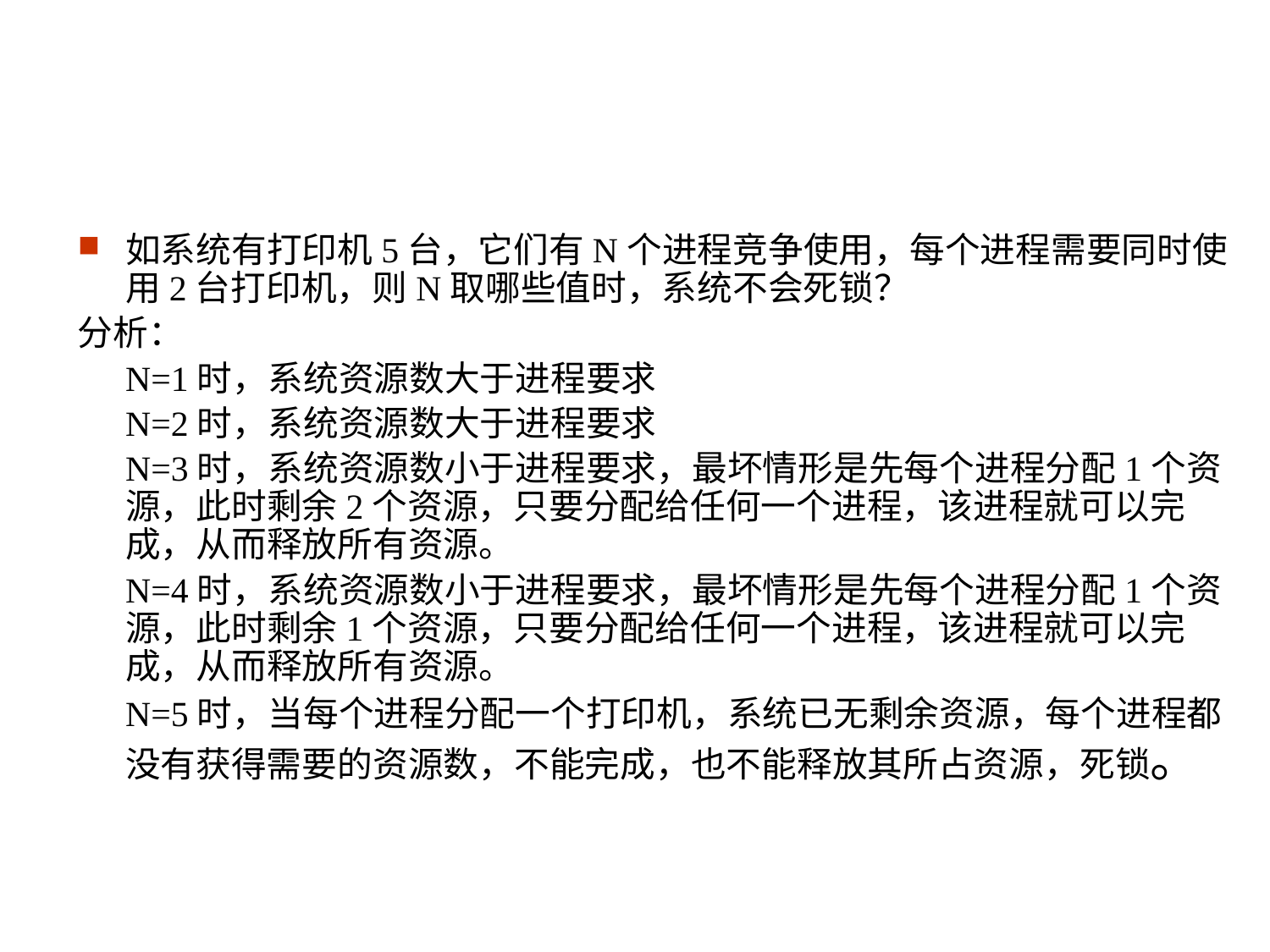

#
如系统有打印机5台，它们有N个进程竞争使用，每个进程需要同时使用2台打印机，则N取哪些值时，系统不会死锁？
分析：
	N=1时，系统资源数大于进程要求
	N=2时，系统资源数大于进程要求
	N=3时，系统资源数小于进程要求，最坏情形是先每个进程分配1个资源，此时剩余2个资源，只要分配给任何一个进程，该进程就可以完成，从而释放所有资源。
	N=4时，系统资源数小于进程要求，最坏情形是先每个进程分配1个资源，此时剩余1个资源，只要分配给任何一个进程，该进程就可以完成，从而释放所有资源。
	N=5时，当每个进程分配一个打印机，系统已无剩余资源，每个进程都没有获得需要的资源数，不能完成，也不能释放其所占资源，死锁。